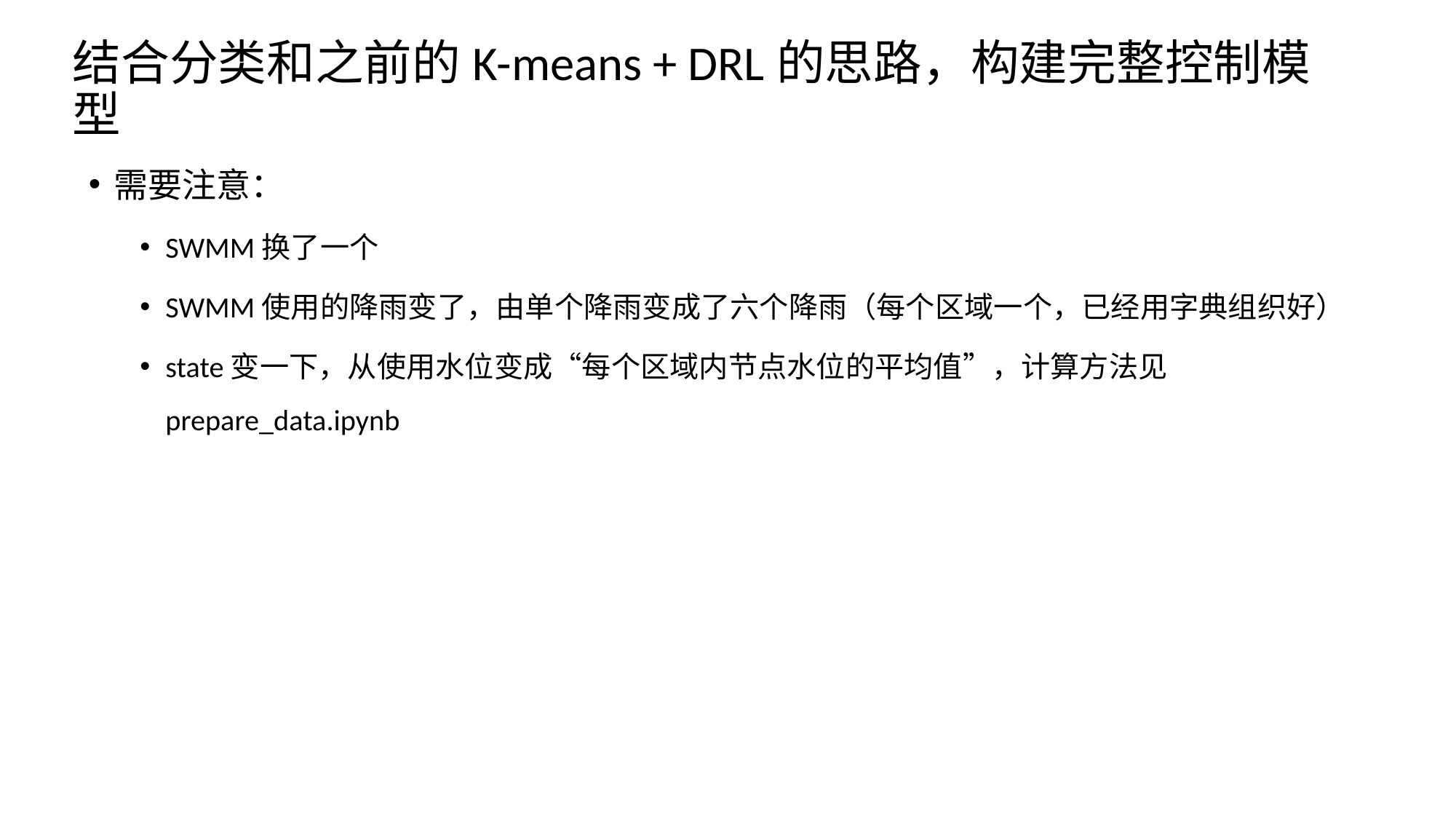

# 结合分类和之前的K-means + DRL的思路，构建完整控制模型
需要注意：
SWMM换了一个
SWMM使用的降雨变了，由单个降雨变成了六个降雨（每个区域一个，已经用字典组织好）
state变一下，从使用水位变成“每个区域内节点水位的平均值”，计算方法见prepare_data.ipynb